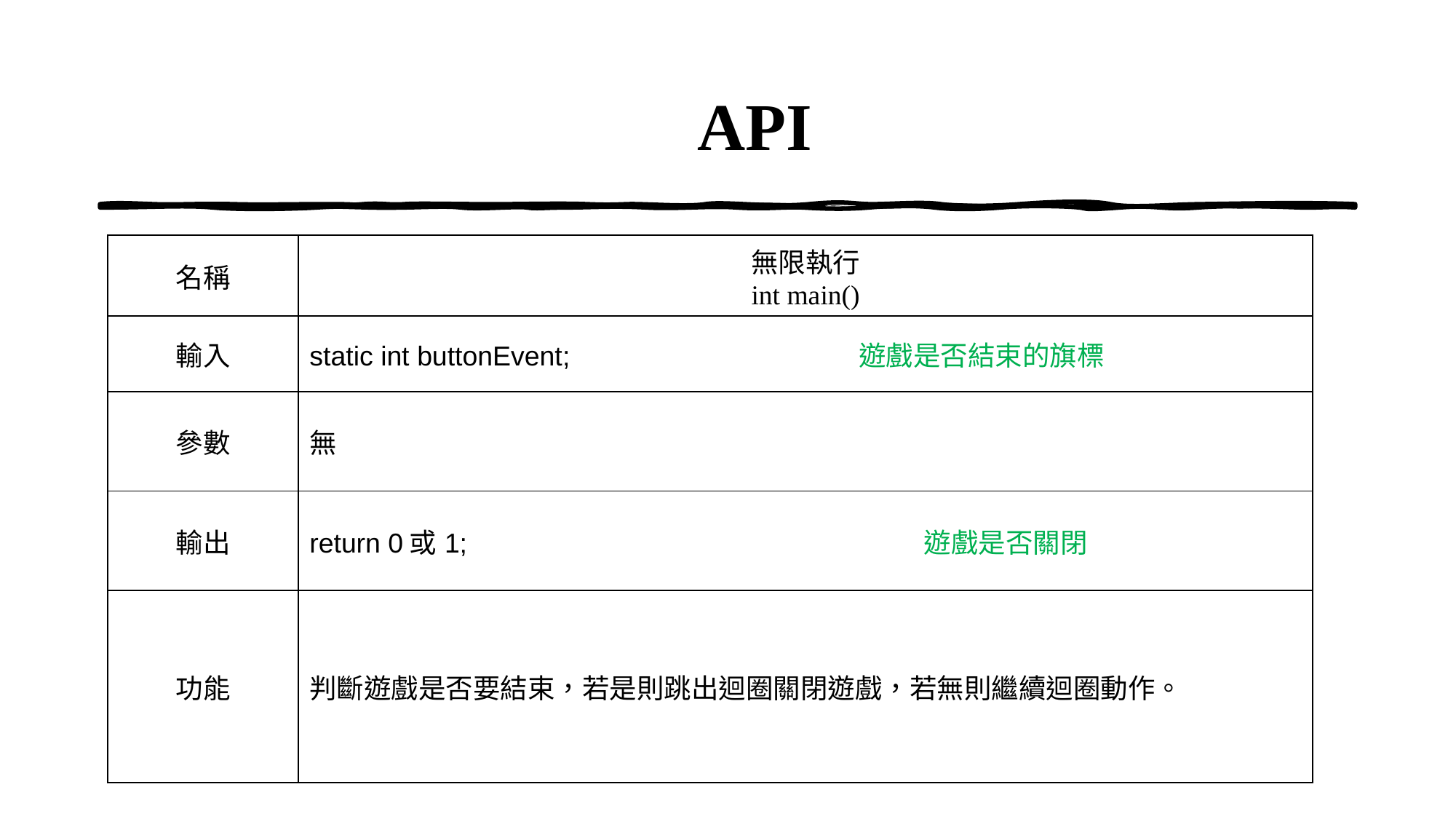

# API
| 名稱 | 無限執行 int main() |
| --- | --- |
| 輸入 | static int buttonEvent; 遊戲是否結束的旗標 |
| 參數 | 無 |
| 輸出 | return 0或1; 遊戲是否關閉 |
| 功能 | 判斷遊戲是否要結束，若是則跳出迴圈關閉遊戲，若無則繼續迴圈動作。 |